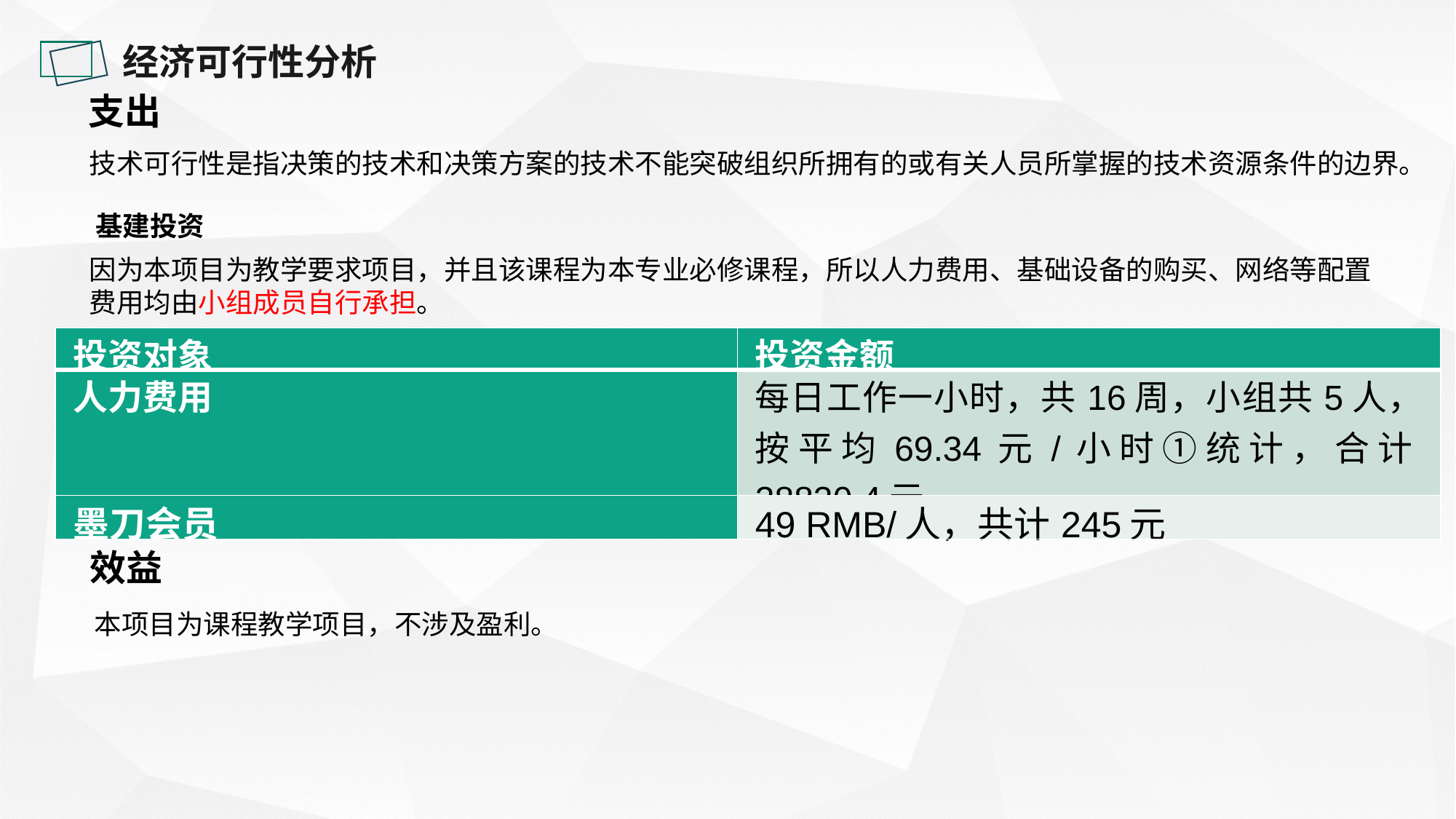

经济可行性分析

支出
技术可行性是指决策的技术和决策方案的技术不能突破组织所拥有的或有关人员所掌握的技术资源条件的边界。
基建投资
因为本项目为教学要求项目，并且该课程为本专业必修课程，所以人力费用、基础设备的购买、网络等配置费用均由小组成员自行承担。
| 投资对象 | 投资金额 |
| --- | --- |
| 人力费用 | 每日工作一小时，共16周，小组共5人，按平均69.34元/小时①统计，合计38830.4元 |
| 墨刀会员 | 49 RMB/人，共计245元 |
效益
本项目为课程教学项目，不涉及盈利。